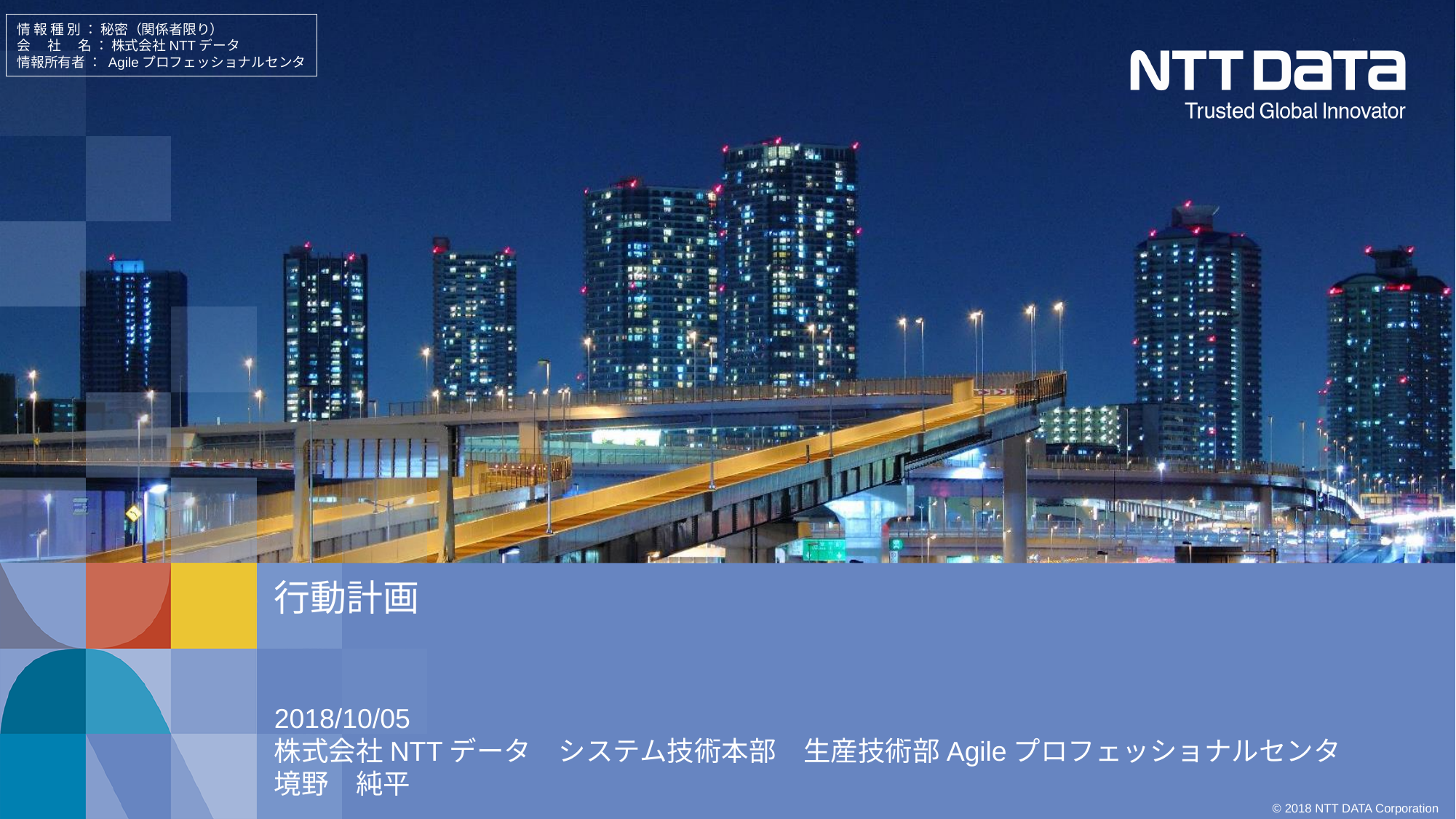

情 報 種 別 ： 秘密（関係者限り）
会　 社　 名 ： 株式会社NTTデータ
情報所有者 ： Agileプロフェッショナルセンタ
# 行動計画
2018/10/05
株式会社NTTデータ　システム技術本部　生産技術部Agileプロフェッショナルセンタ
境野　純平